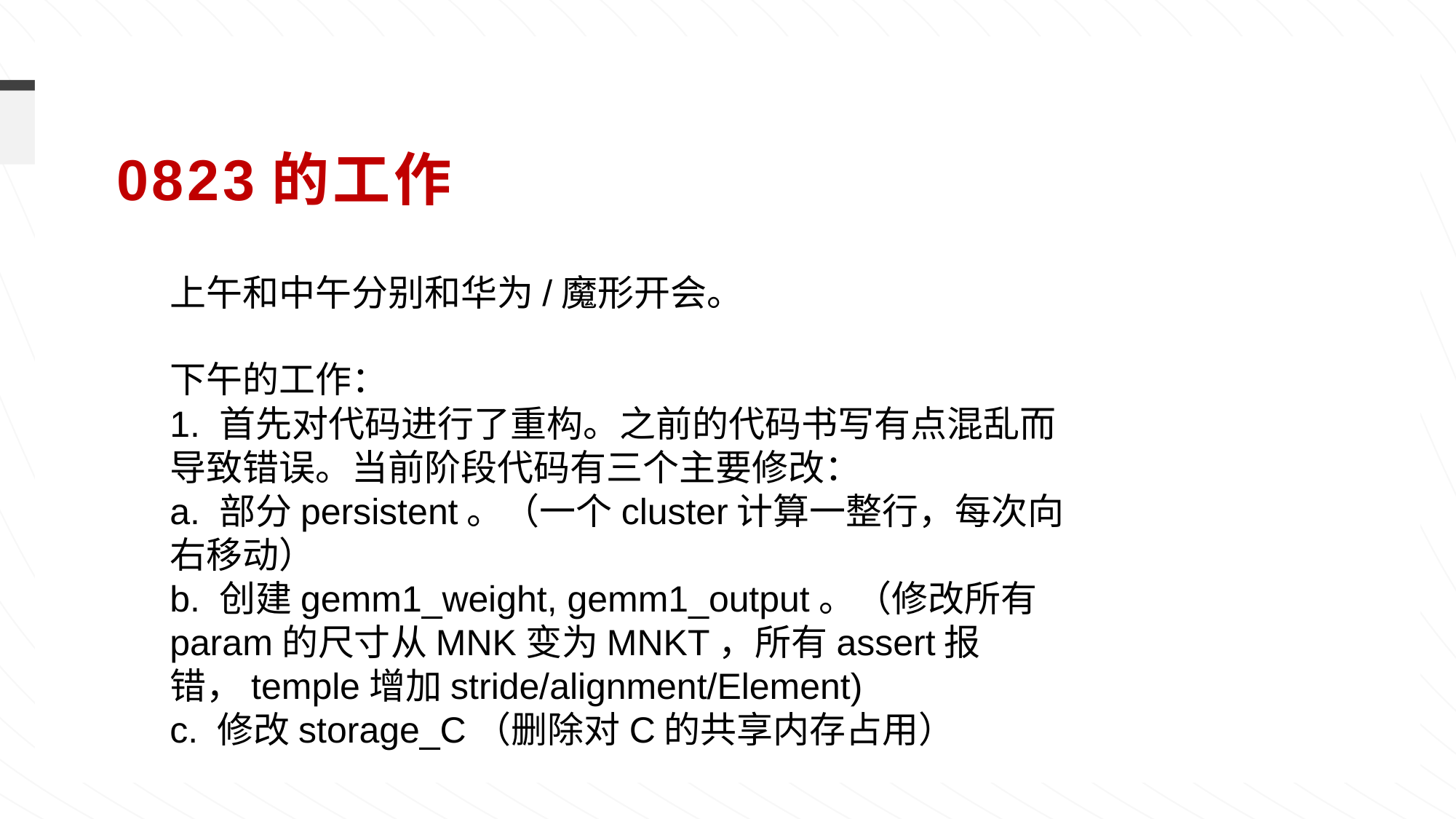

0823的工作
上午和中午分别和华为/魔形开会。

下午的工作：
1. 首先对代码进行了重构。之前的代码书写有点混乱而导致错误。当前阶段代码有三个主要修改：
a. 部分persistent。（一个cluster计算一整行，每次向右移动）
b. 创建gemm1_weight, gemm1_output。（修改所有param的尺寸从MNK变为MNKT，所有assert报错，temple增加stride/alignment/Element)
c. 修改storage_C（删除对C的共享内存占用）